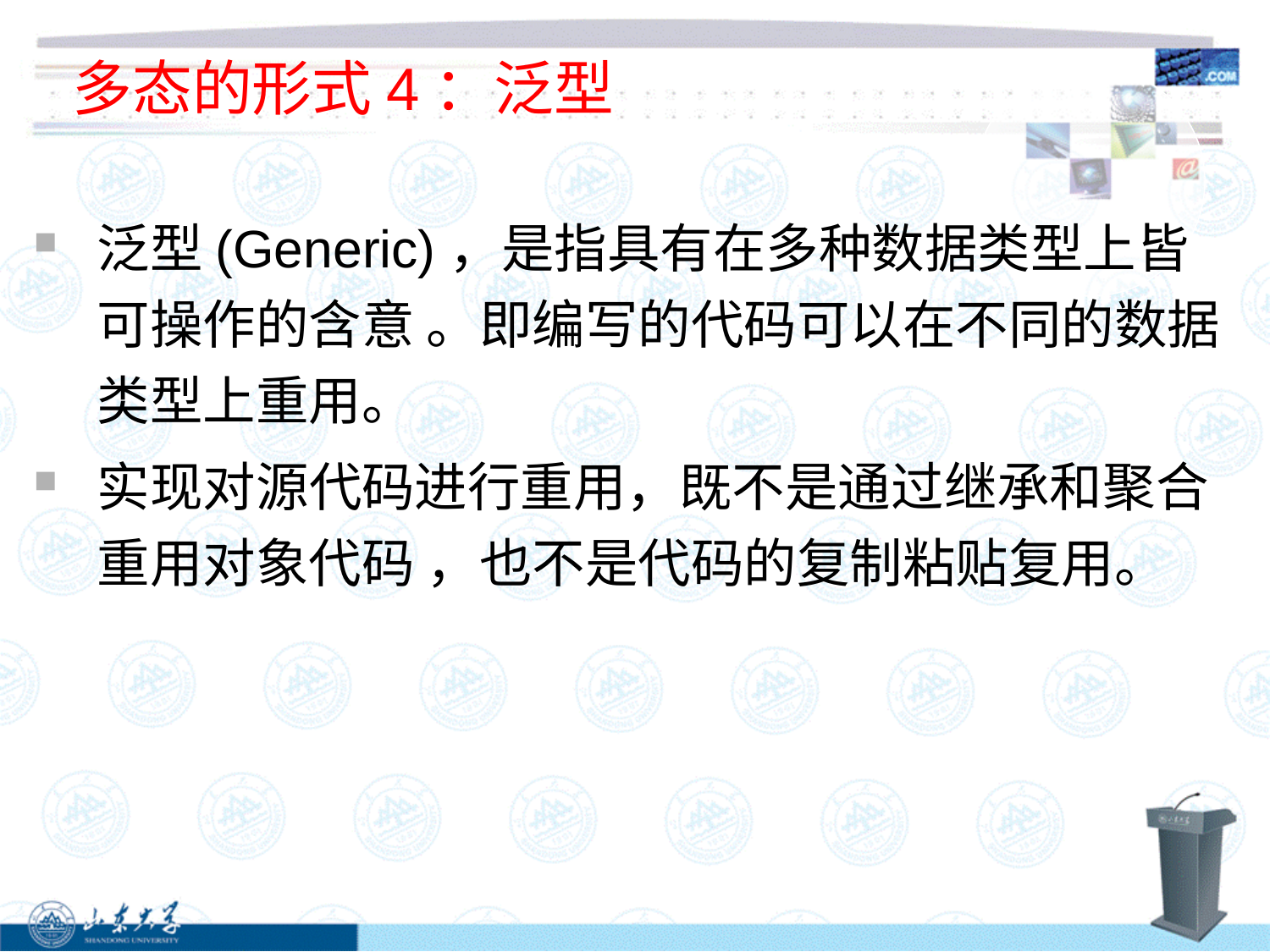

多态的形式4：泛型
泛型(Generic)，是指具有在多种数据类型上皆可操作的含意 。即编写的代码可以在不同的数据类型上重用。
实现对源代码进行重用，既不是通过继承和聚合重用对象代码 ，也不是代码的复制粘贴复用。